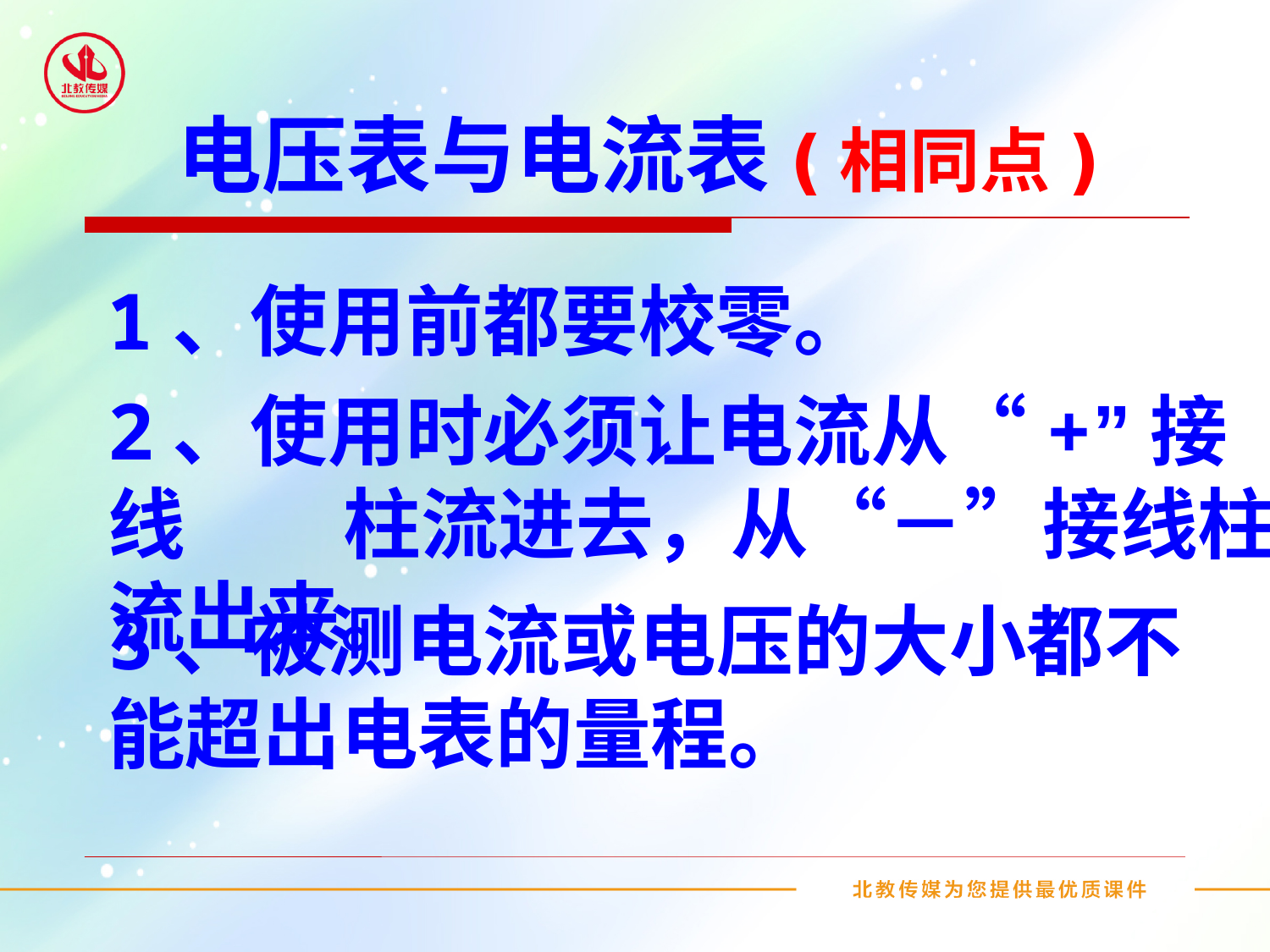

电压表与电流表(相同点)
1、使用前都要校零。
2、使用时必须让电流从“+”接线         柱流进去，从“－”接线柱流出来。
3、被测电流或电压的大小都不能超出电表的量程。